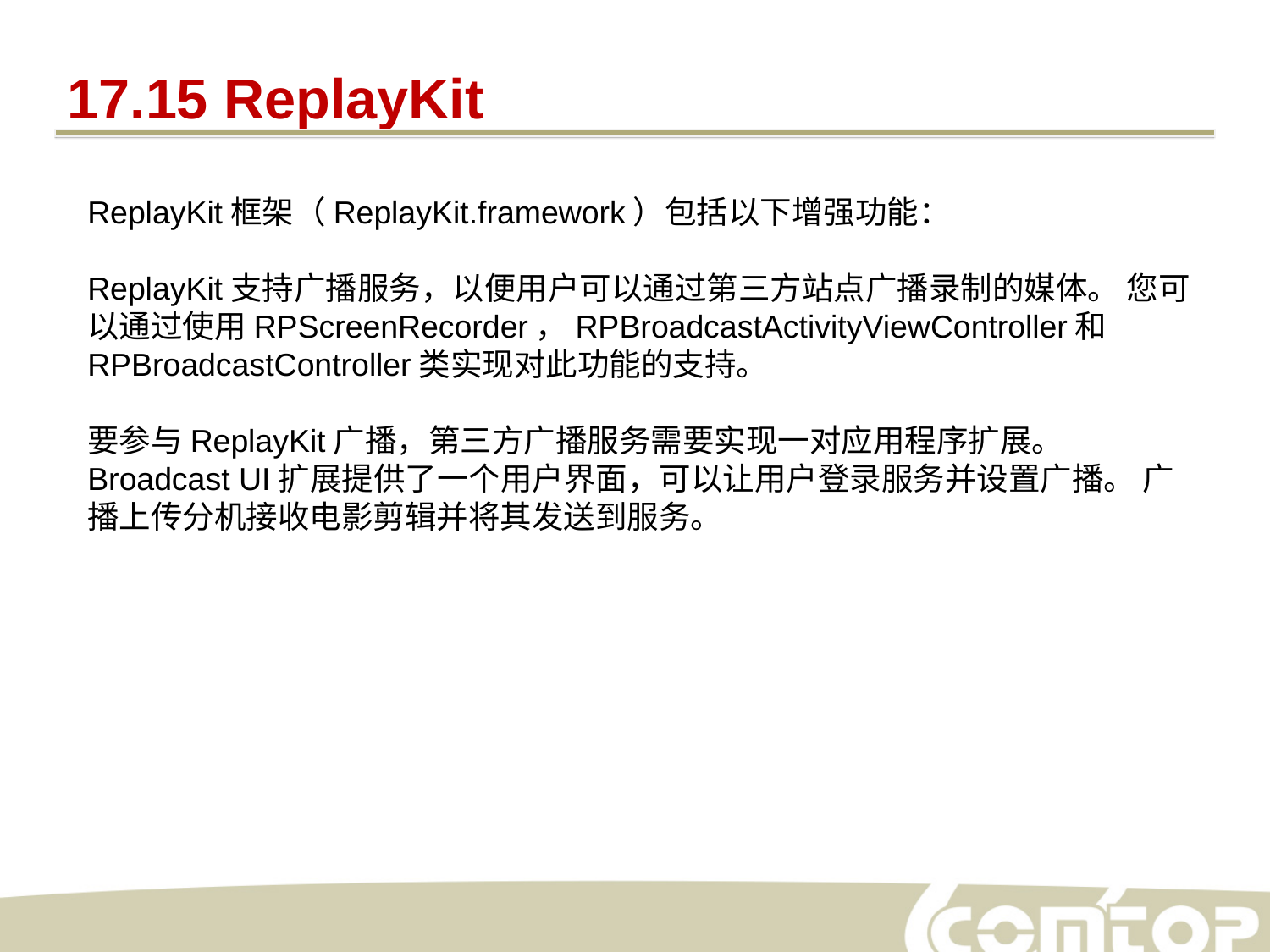

17.15 ReplayKit

ReplayKit框架（ReplayKit.framework）包括以下增强功能：

ReplayKit支持广播服务，以便用户可以通过第三方站点广播录制的媒体。 您可以通过使用RPScreenRecorder，RPBroadcastActivityViewController和RPBroadcastController类实现对此功能的支持。

要参与ReplayKit广播，第三方广播服务需要实现一对应用程序扩展。 Broadcast UI扩展提供了一个用户界面，可以让用户登录服务并设置广播。 广播上传分机接收电影剪辑并将其发送到服务。